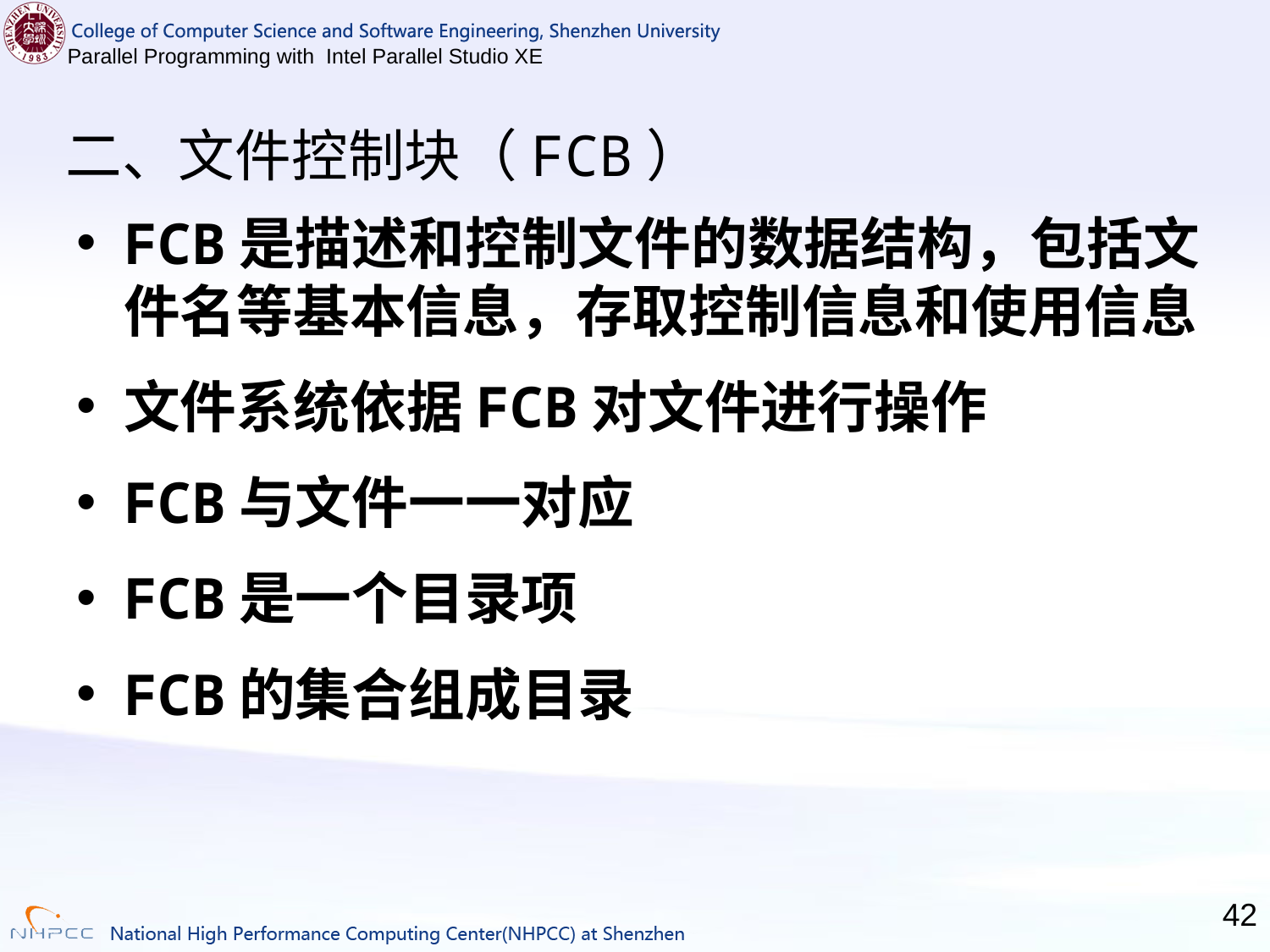

# 二、文件控制块（FCB）
FCB是描述和控制文件的数据结构，包括文件名等基本信息，存取控制信息和使用信息
文件系统依据FCB对文件进行操作
FCB与文件一一对应
FCB是一个目录项
FCB的集合组成目录
42